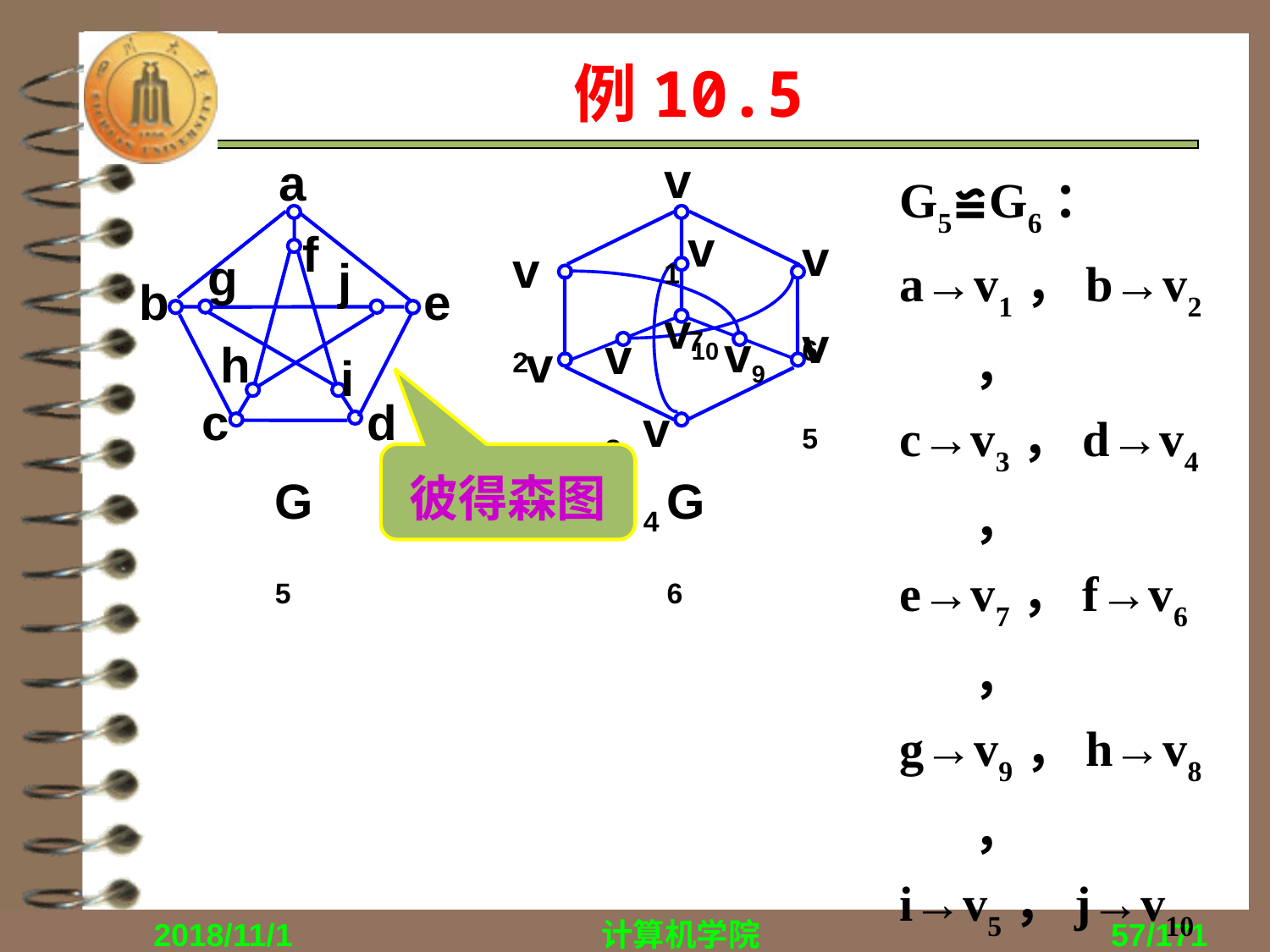

# 例10.5
v1
a

v7
f

v6

v2
g
j

b
e

v10

v5

v9

v8

h
v3

i

c
d

v4

G5
G6
G5≌G6：
a→v1，b→v2，
c→v3，d→v4，
e→v7，f→v6，
g→v9，h→v8，
i→v5，j→v10
彼得森图
2018/11/1
计算机学院
57/171